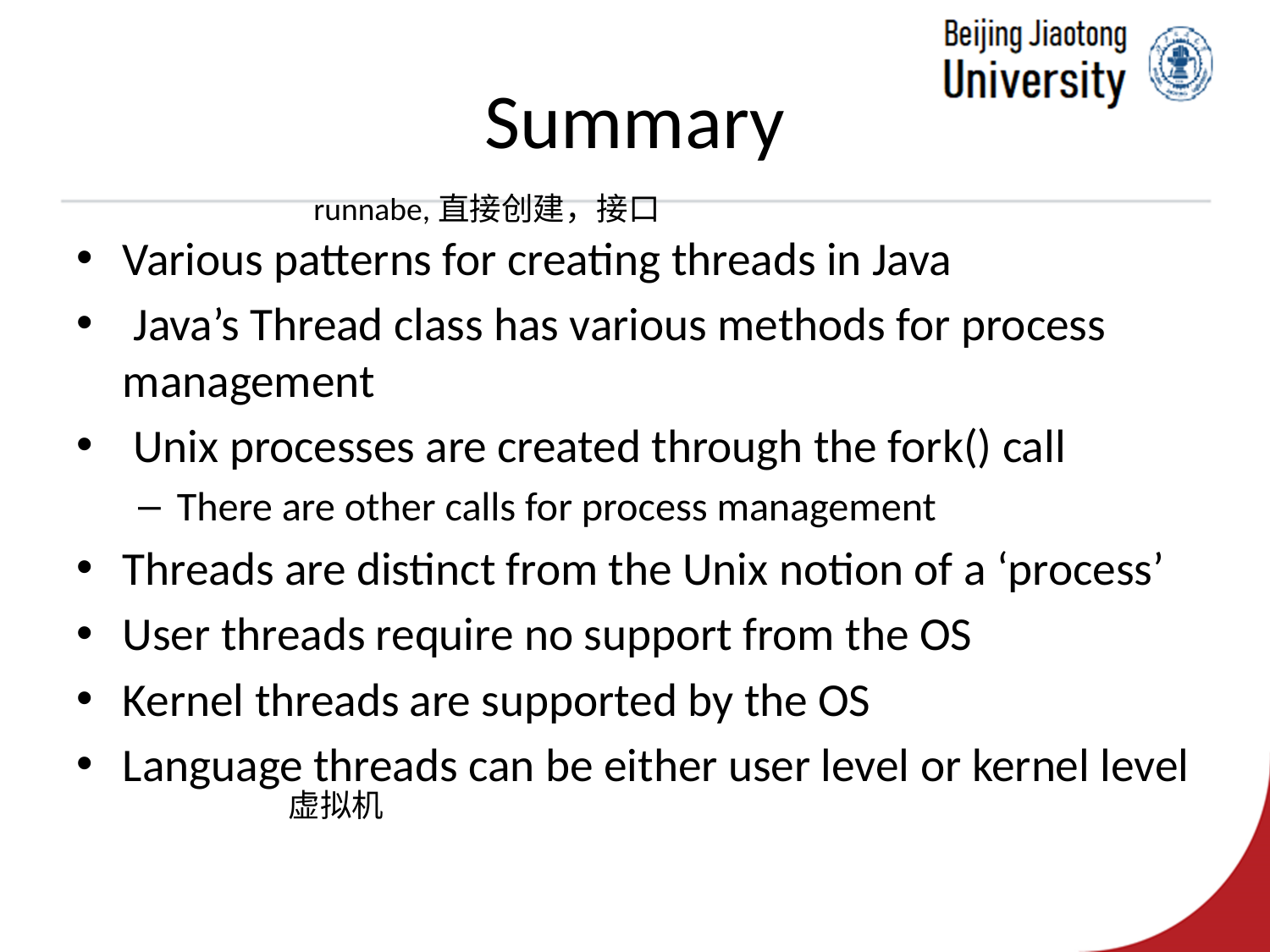

# Summary
runnabe,直接创建，接口
Various patterns for creating threads in Java
 Java’s Thread class has various methods for process management
 Unix processes are created through the fork() call
There are other calls for process management
Threads are distinct from the Unix notion of a ‘process’
User threads require no support from the OS
Kernel threads are supported by the OS
Language threads can be either user level or kernel level

虚拟机